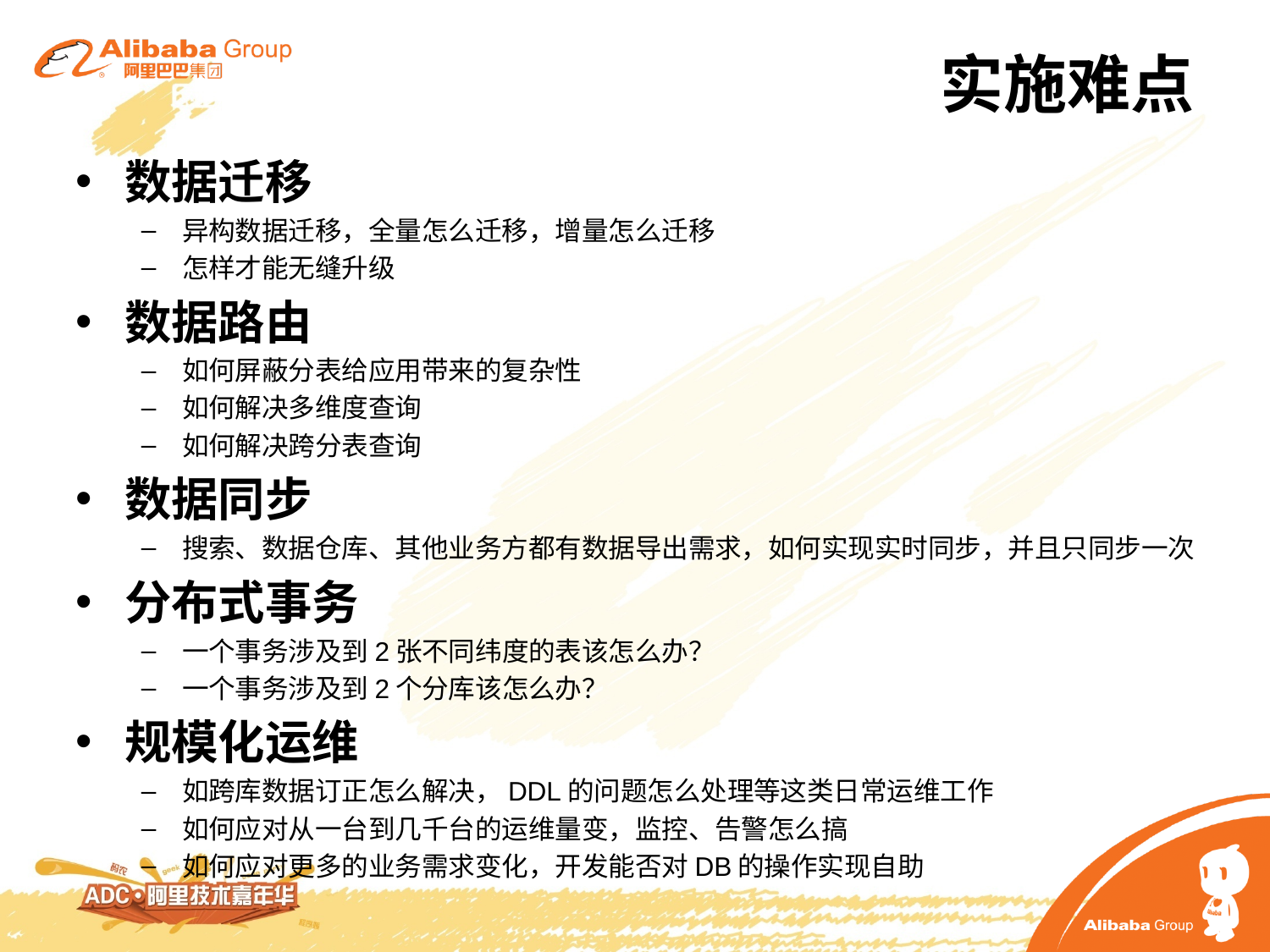

# 实施难点
数据迁移
异构数据迁移，全量怎么迁移，增量怎么迁移
怎样才能无缝升级
数据路由
如何屏蔽分表给应用带来的复杂性
如何解决多维度查询
如何解决跨分表查询
数据同步
搜索、数据仓库、其他业务方都有数据导出需求，如何实现实时同步，并且只同步一次
分布式事务
一个事务涉及到2张不同纬度的表该怎么办？
一个事务涉及到2个分库该怎么办？
规模化运维
如跨库数据订正怎么解决，DDL的问题怎么处理等这类日常运维工作
如何应对从一台到几千台的运维量变，监控、告警怎么搞
如何应对更多的业务需求变化，开发能否对DB的操作实现自助